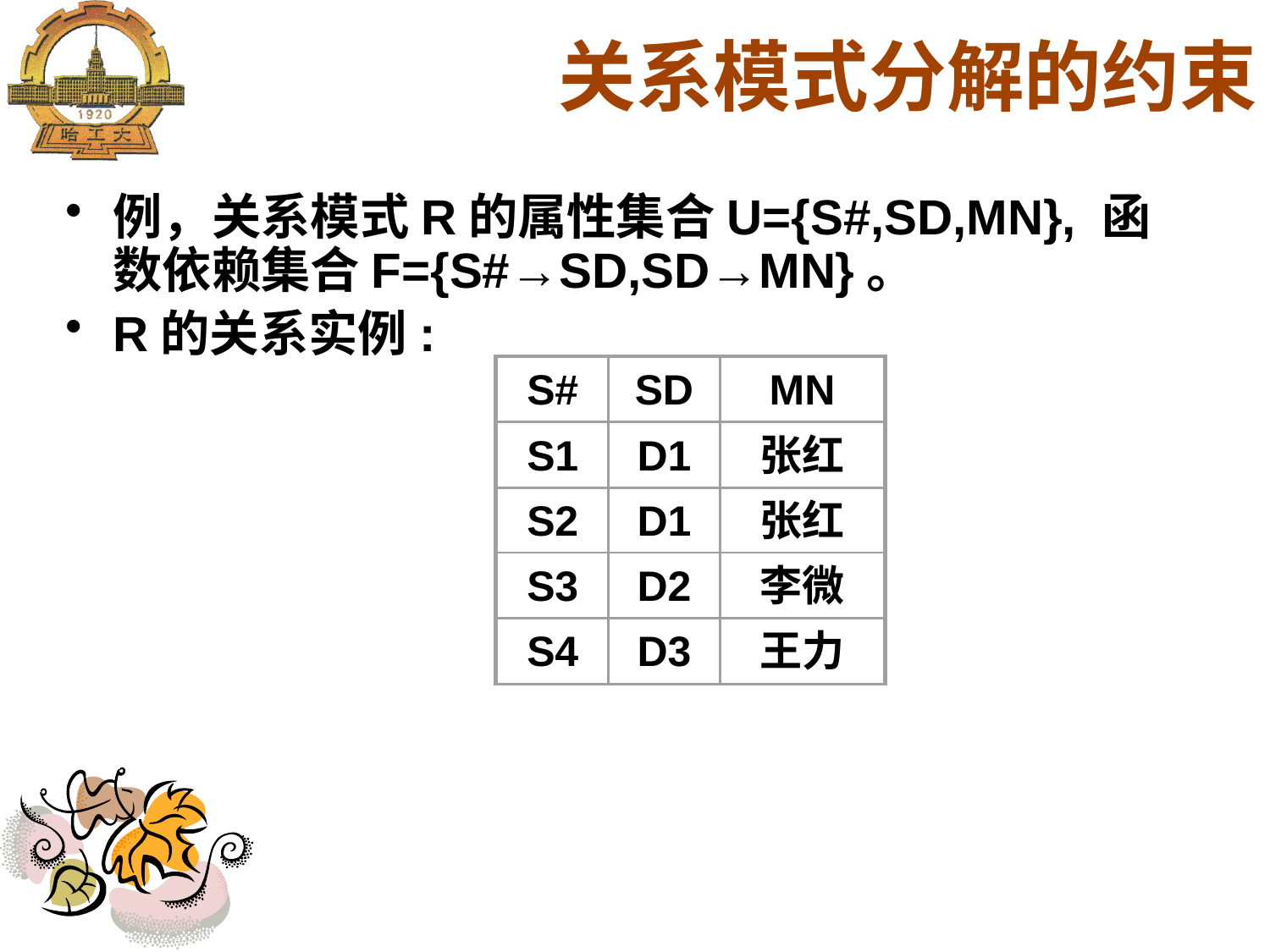

关系模式分解的约束
例，关系模式R的属性集合U={S#,SD,MN}, 函数依赖集合F={S#→SD,SD→MN}。
R的关系实例:

S#

SD

MN

S1

D1

张红

S2

D1

张红

S3

D2

李微

S4

D3

王力